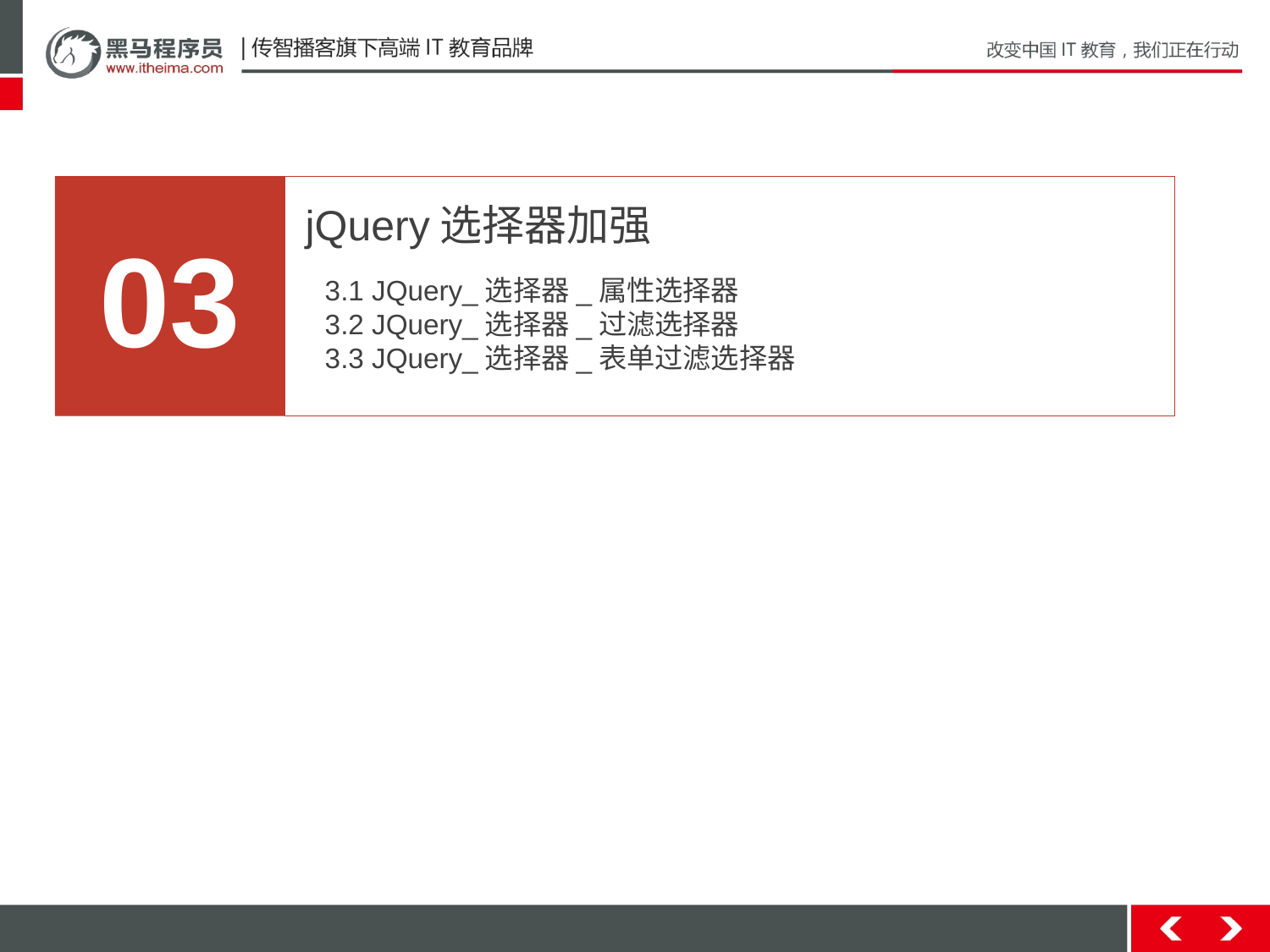

03

jQuery选择器加强
3.1 JQuery_选择器_属性选择器
3.2 JQuery_选择器_过滤选择器
3.3 JQuery_选择器_表单过滤选择器